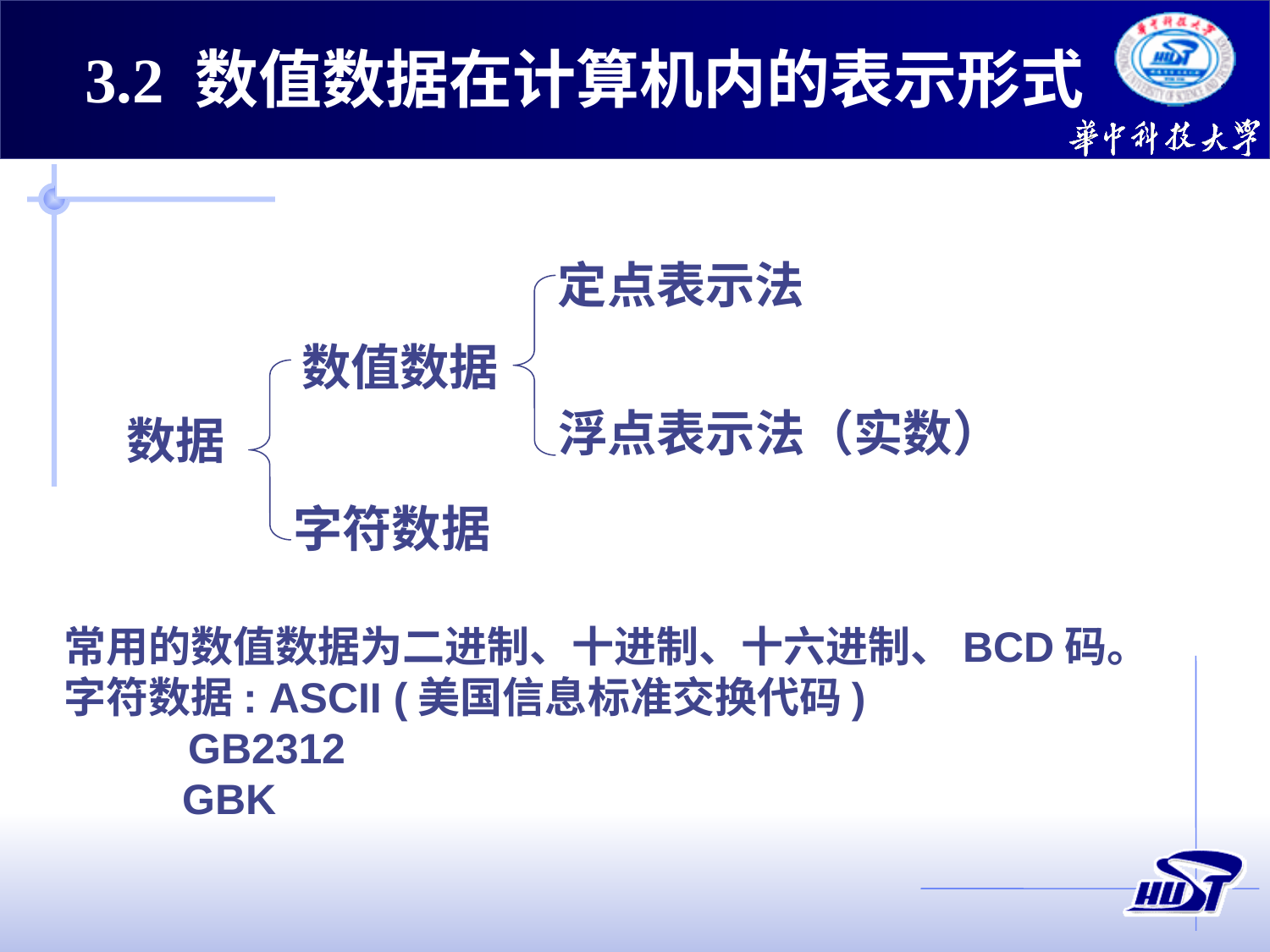

3.2 数值数据在计算机内的表示形式
定点表示法

数值数据

浮点表示法（实数）
数据
字符数据
常用的数值数据为二进制、十进制、十六进制、BCD码。
字符数据: ASCII (美国信息标准交换代码)
           GB2312
          GBK